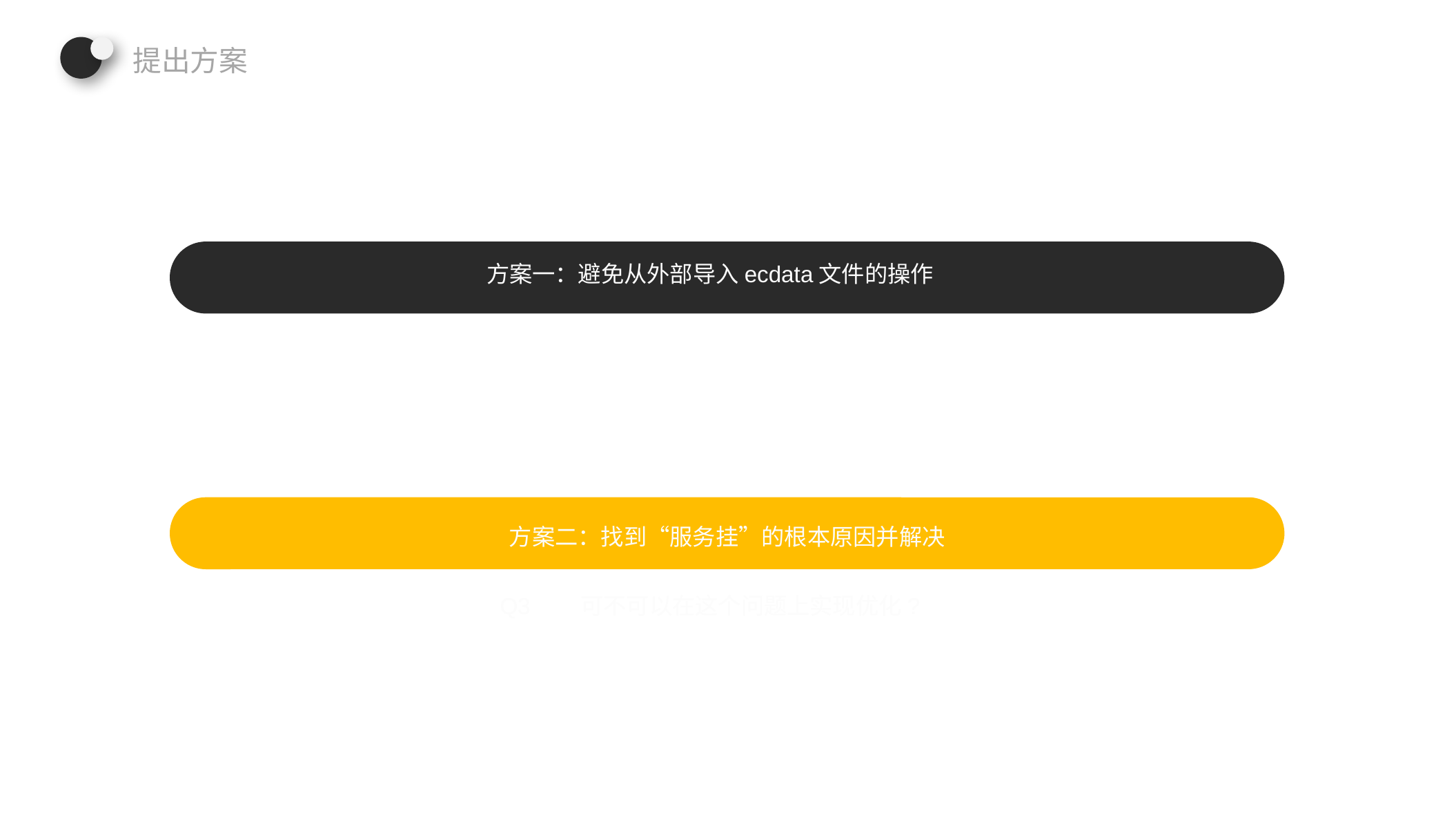

提出方案

方案一：避免从外部导入ecdata文件的操作

方案二：找到“服务挂”的根本原因并解决
Q3       可不可以在这个问题上实现优化?